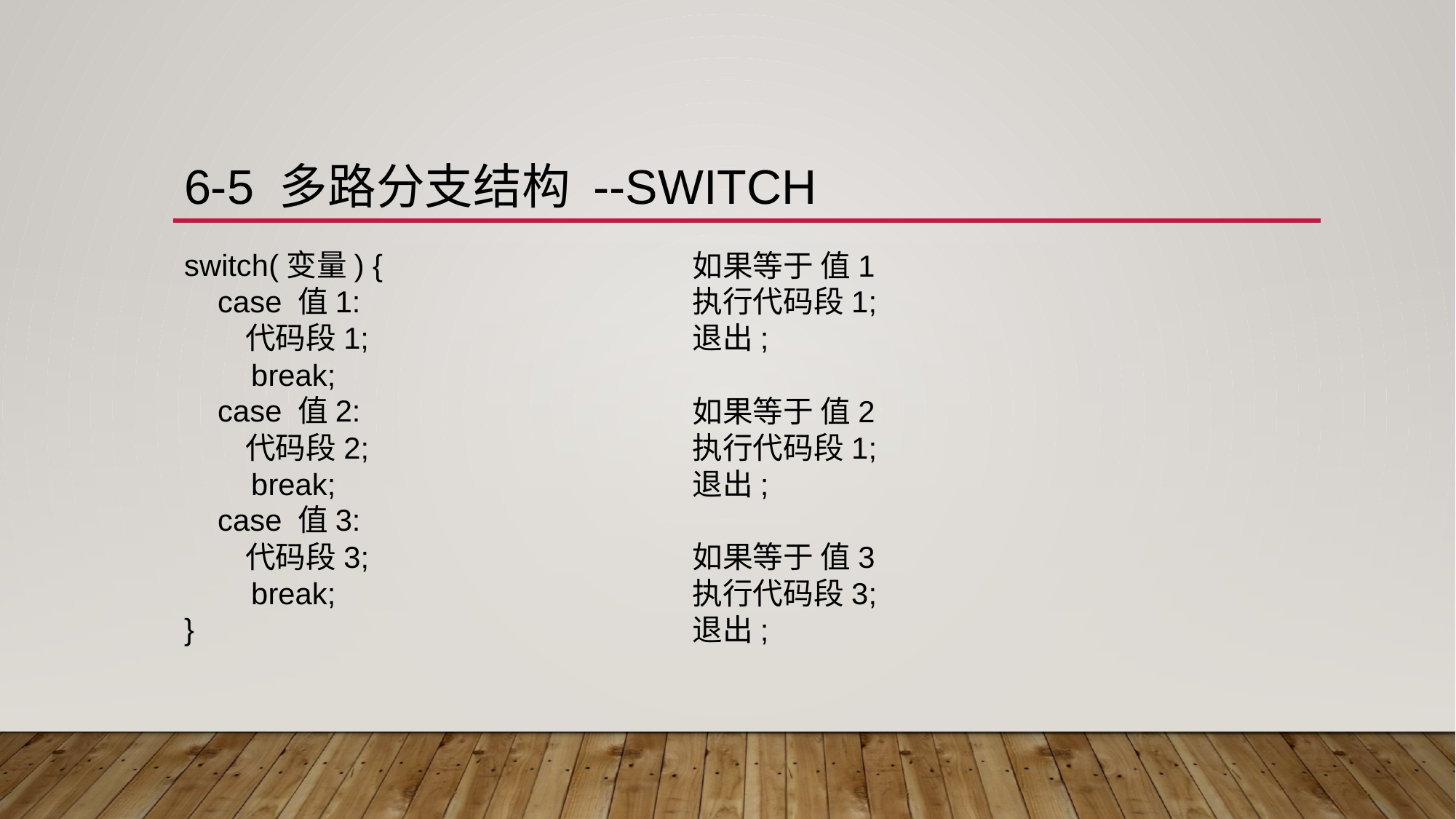

# 6-5 多路分支结构 --switch
switch(变量) {
    case 值1:
        代码段1;
        break;
    case 值2:
        代码段2;
        break;
    case 值3:
        代码段3;
        break;
}
如果等于 值1
执行代码段1;
退出;

如果等于 值2
执行代码段1;
退出;

如果等于 值3
执行代码段3;
退出;